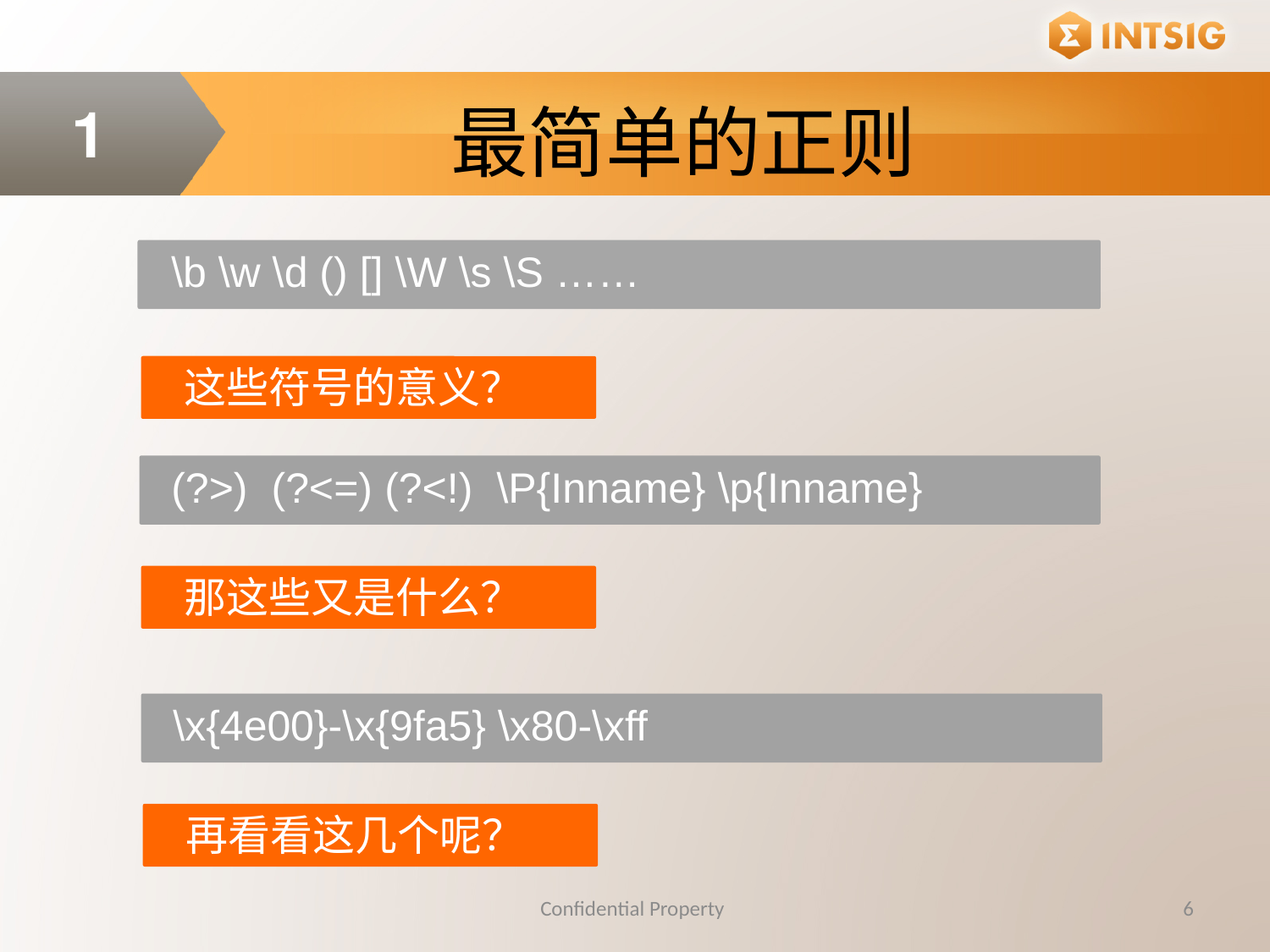

最简单的正则
1
\b \w \d () [] \W \s \S ……

这些符号的意义？

(?>)  (?<=) (?<!)  \P{Inname} \p{Inname}

那这些又是什么？

\x{4e00}-\x{9fa5} \x80-\xff

再看看这几个呢？

Confidential Property
6